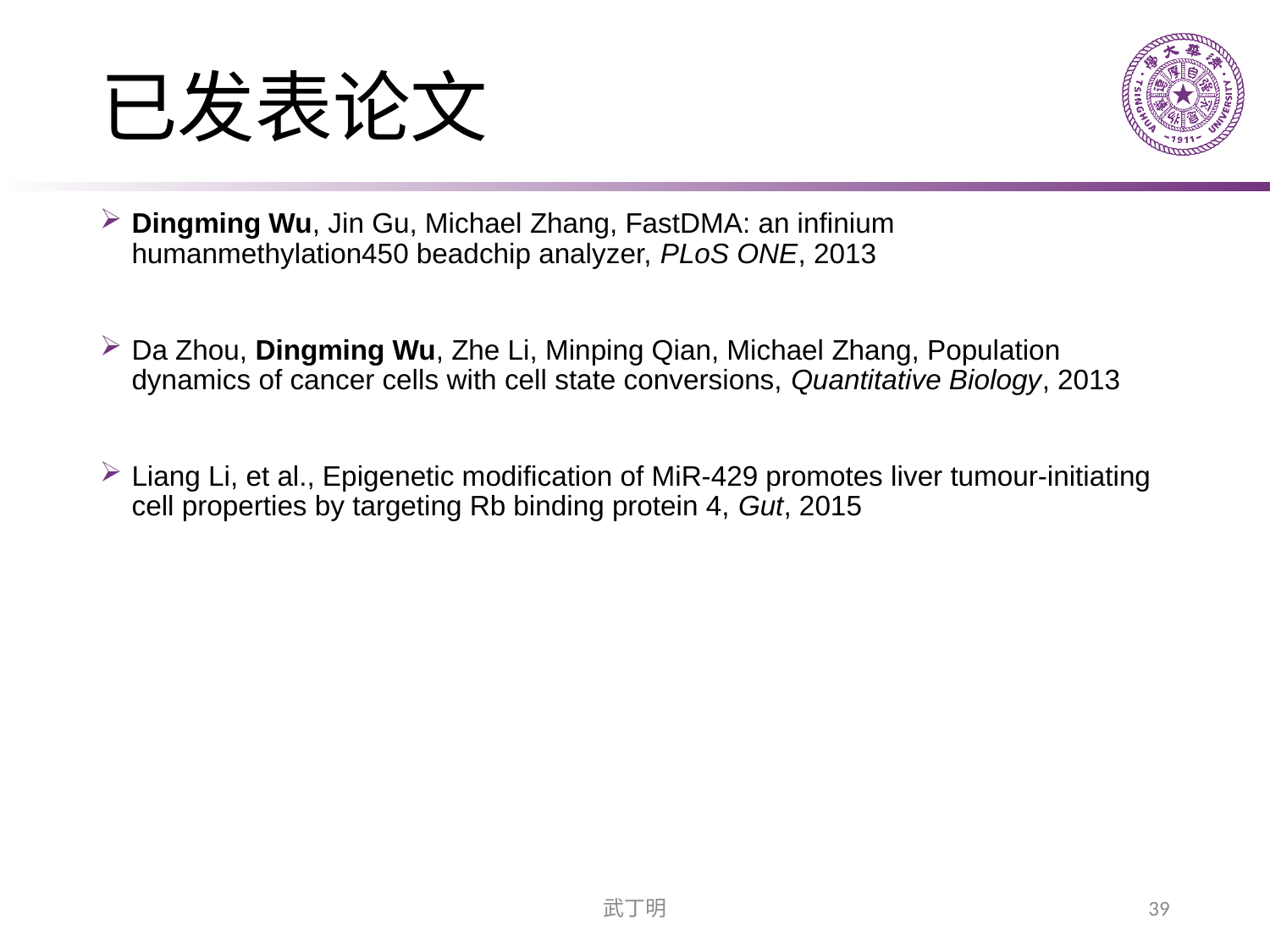

# 已发表论文
Dingming Wu, Jin Gu, Michael Zhang, FastDMA: an infinium humanmethylation450 beadchip analyzer, PLoS ONE, 2013

Da Zhou, Dingming Wu, Zhe Li, Minping Qian, Michael Zhang, Population dynamics of cancer cells with cell state conversions, Quantitative Biology, 2013

Liang Li, et al., Epigenetic modification of MiR-429 promotes liver tumour-initiating cell properties by targeting Rb binding protein 4, Gut, 2015

武丁明
39